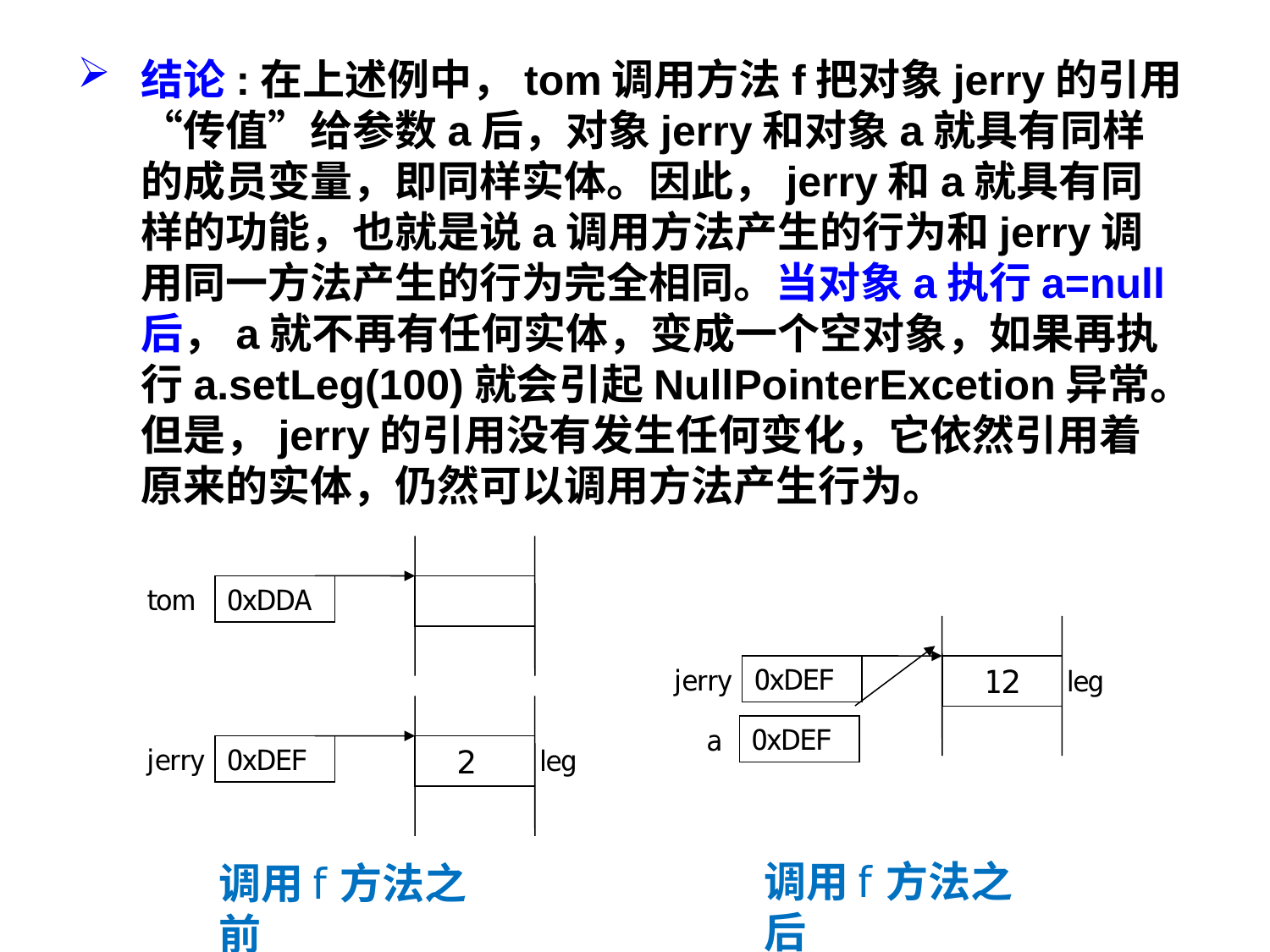

结论:在上述例中，tom调用方法f把对象jerry的引用“传值”给参数a后，对象jerry和对象a就具有同样的成员变量，即同样实体。因此，jerry和a就具有同样的功能，也就是说a调用方法产生的行为和jerry调用同一方法产生的行为完全相同。当对象a执行a=null后，a就不再有任何实体，变成一个空对象，如果再执行a.setLeg(100)就会引起NullPointerExcetion异常。但是，jerry的引用没有发生任何变化，它依然引用着原来的实体，仍然可以调用方法产生行为。

0xDDA

tom

   12
0xDEF

jerry
leg
0xDEF
a

   2
0xDEF

jerry
leg
调用f方法之后
调用f方法之前